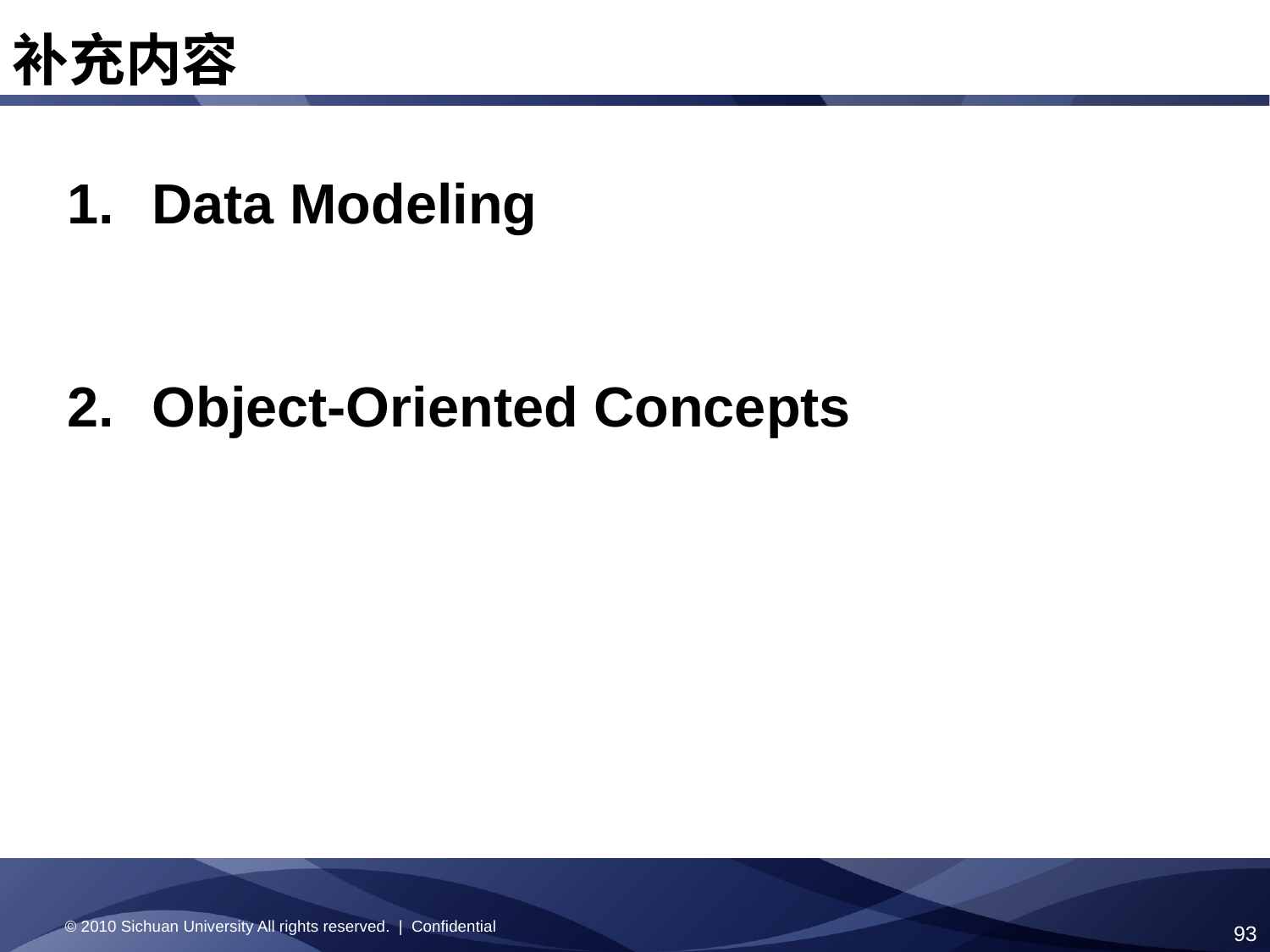

补充内容
Data Modeling

Object-Oriented Concepts

© 2010 Sichuan University All rights reserved.  |  Confidential
93